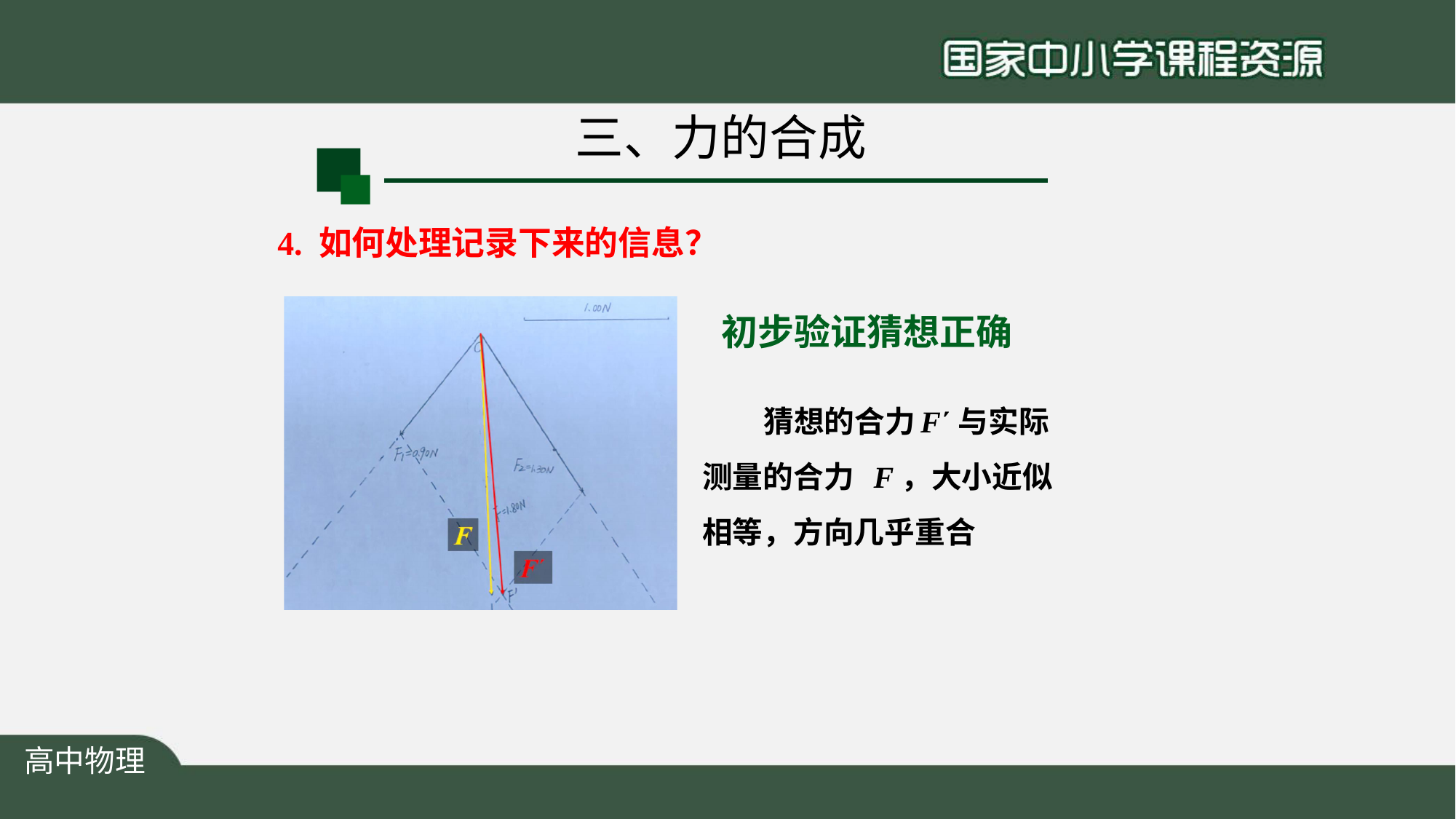

# 三、力的合成

4. 如何处理记录下来的信息？

初步验证猜想正确
猜想的合力	Fʹ与实际 测量的合力 F，大小近似 相等，方向几乎重合

高中物理